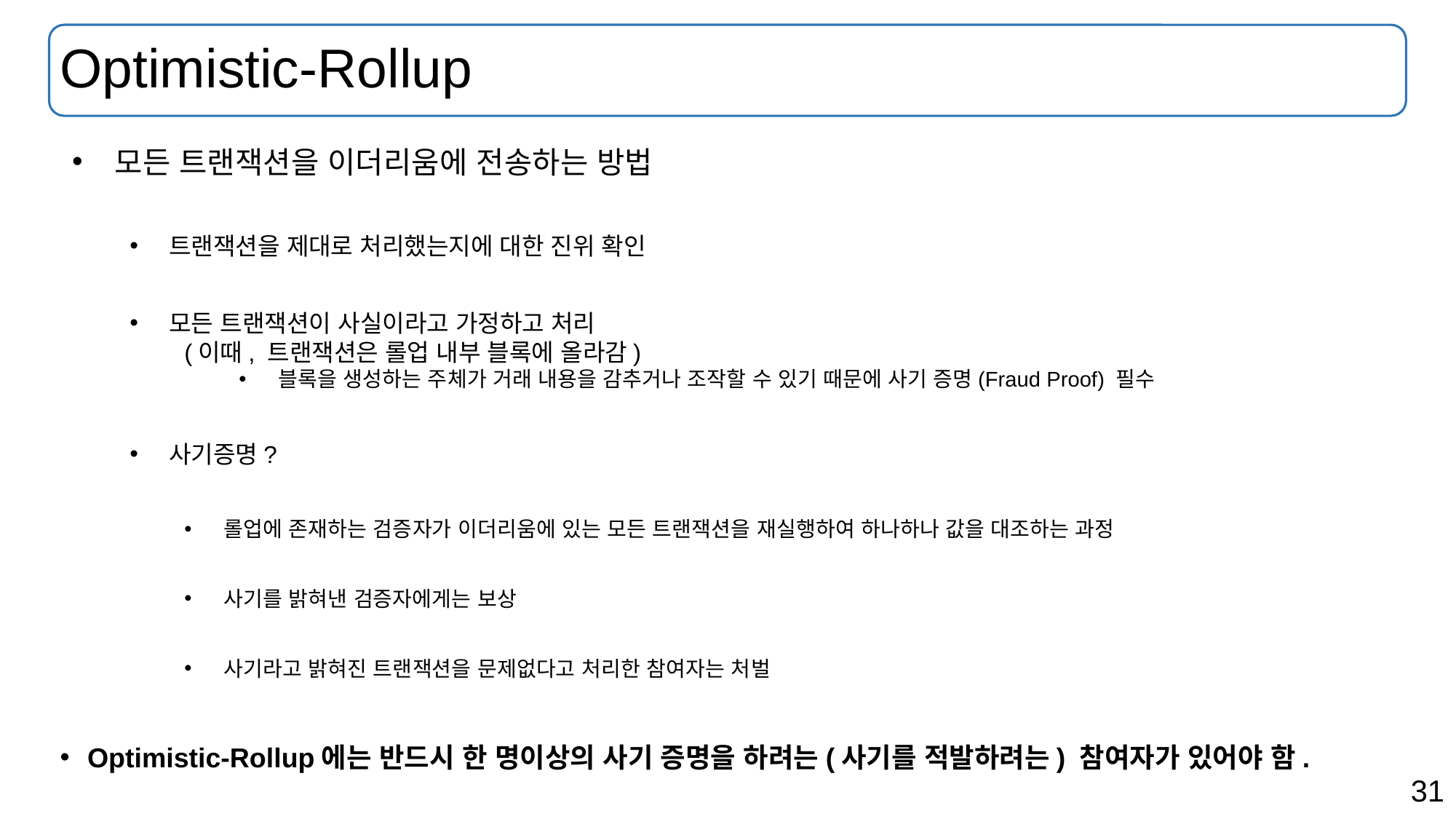

# Optimistic-Rollup
모든 트랜잭션을 이더리움에 전송하는 방법

트랜잭션을 제대로 처리했는지에 대한 진위 확인

모든 트랜잭션이 사실이라고 가정하고 처리
(이때, 트랜잭션은 롤업 내부 블록에 올라감)
블록을 생성하는 주체가 거래 내용을 감추거나 조작할 수 있기 때문에 사기 증명(Fraud Proof) 필수

사기증명?

롤업에 존재하는 검증자가 이더리움에 있는 모든 트랜잭션을 재실행하여 하나하나 값을 대조하는 과정

사기를 밝혀낸 검증자에게는 보상

사기라고 밝혀진 트랜잭션을 문제없다고 처리한 참여자는 처벌

Optimistic-Rollup에는 반드시 한 명이상의 사기 증명을 하려는(사기를 적발하려는) 참여자가 있어야 함.